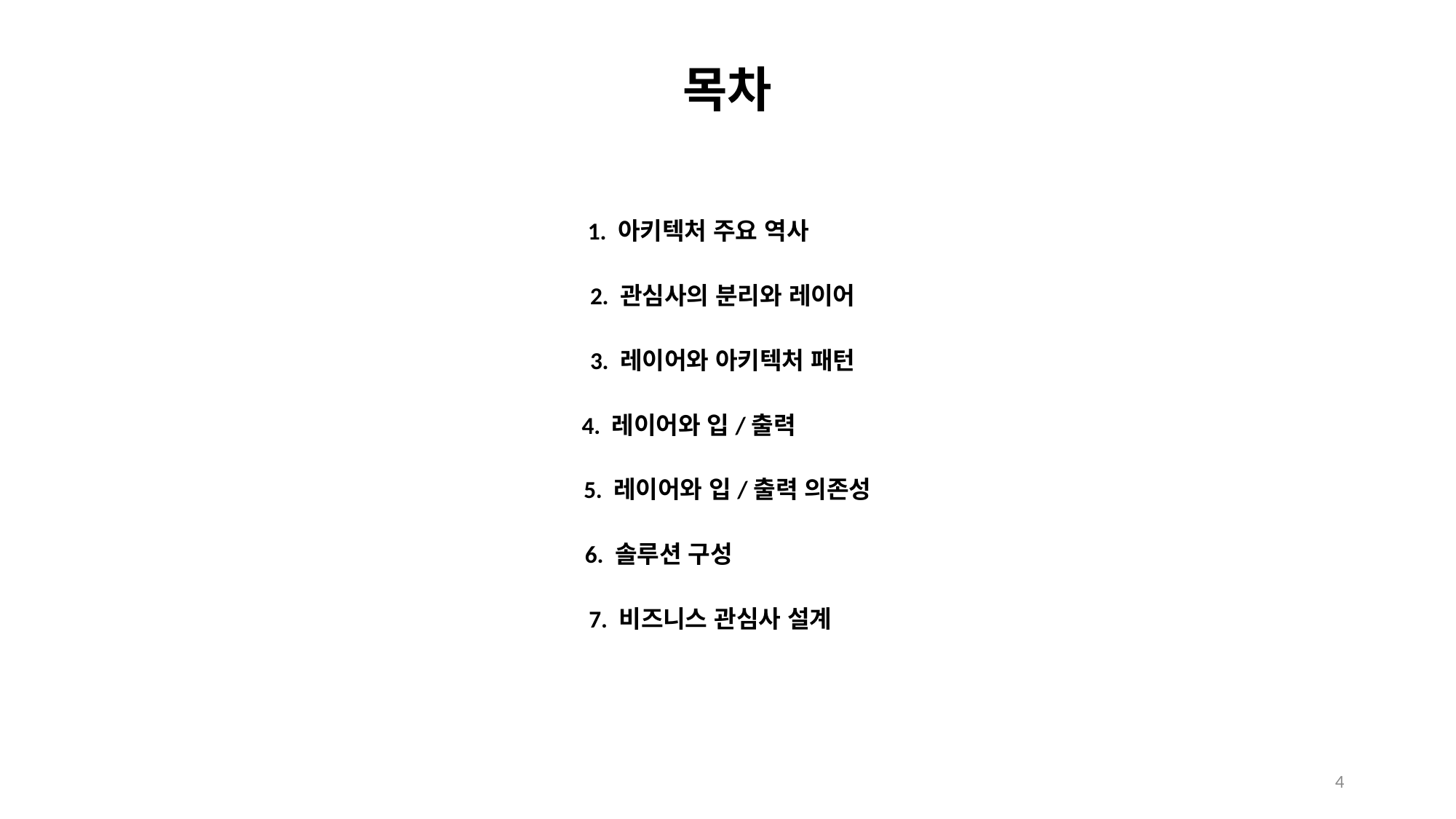

목차
1. 아키텍처 주요 역사
2. 관심사의 분리와 레이어
3. 레이어와 아키텍처 패턴
4. 레이어와 입/출력
5. 레이어와 입/출력 의존성
6. 솔루션 구성
7. 비즈니스 관심사 설계
4